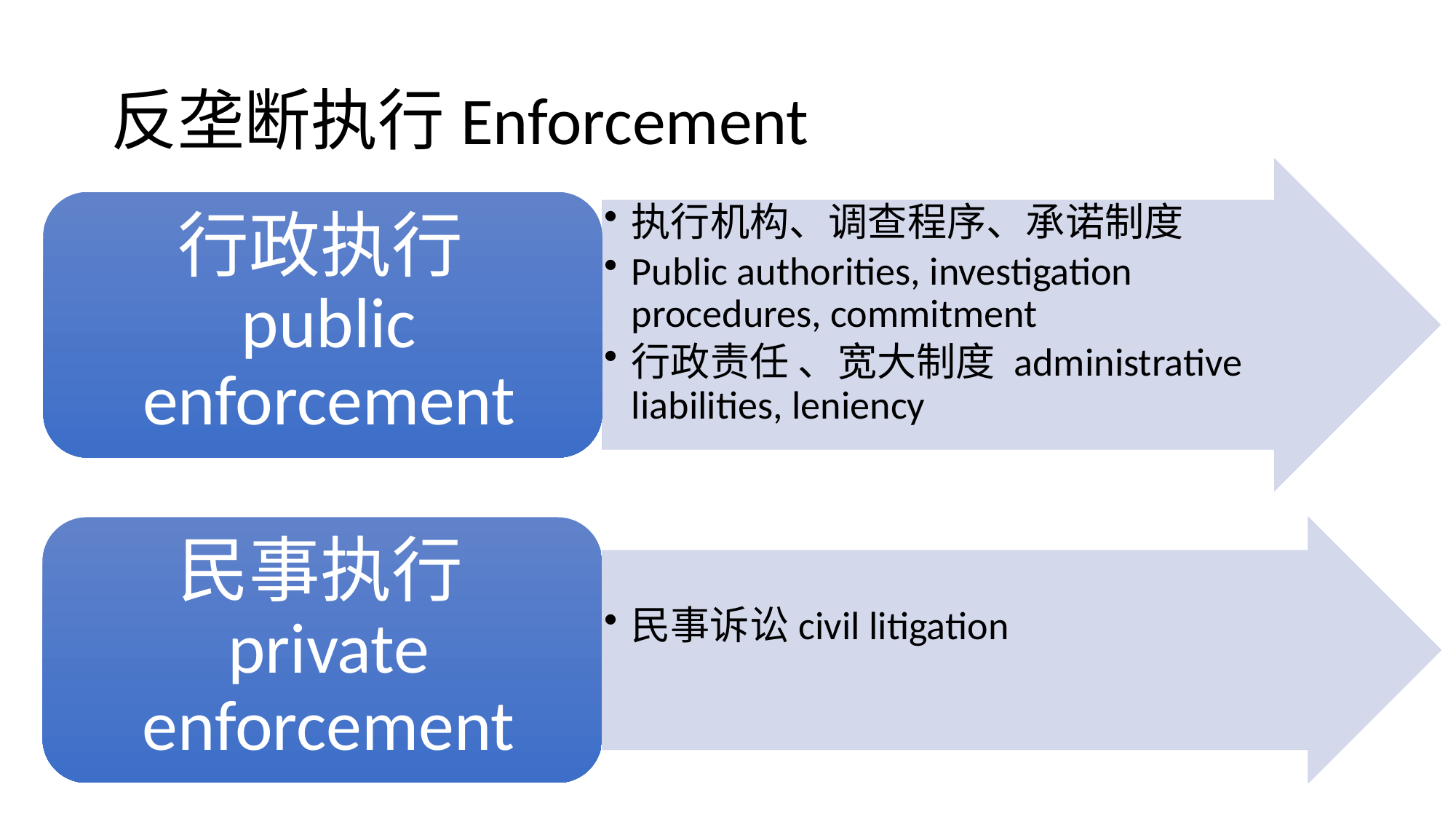

# 反垄断执行Enforcement
执行机构、调查程序、承诺制度
Public authorities, investigation procedures, commitment
行政责任 、宽大制度 administrative liabilities, leniency
行政执行public enforcement

民事诉讼civil litigation
民事执行private enforcement